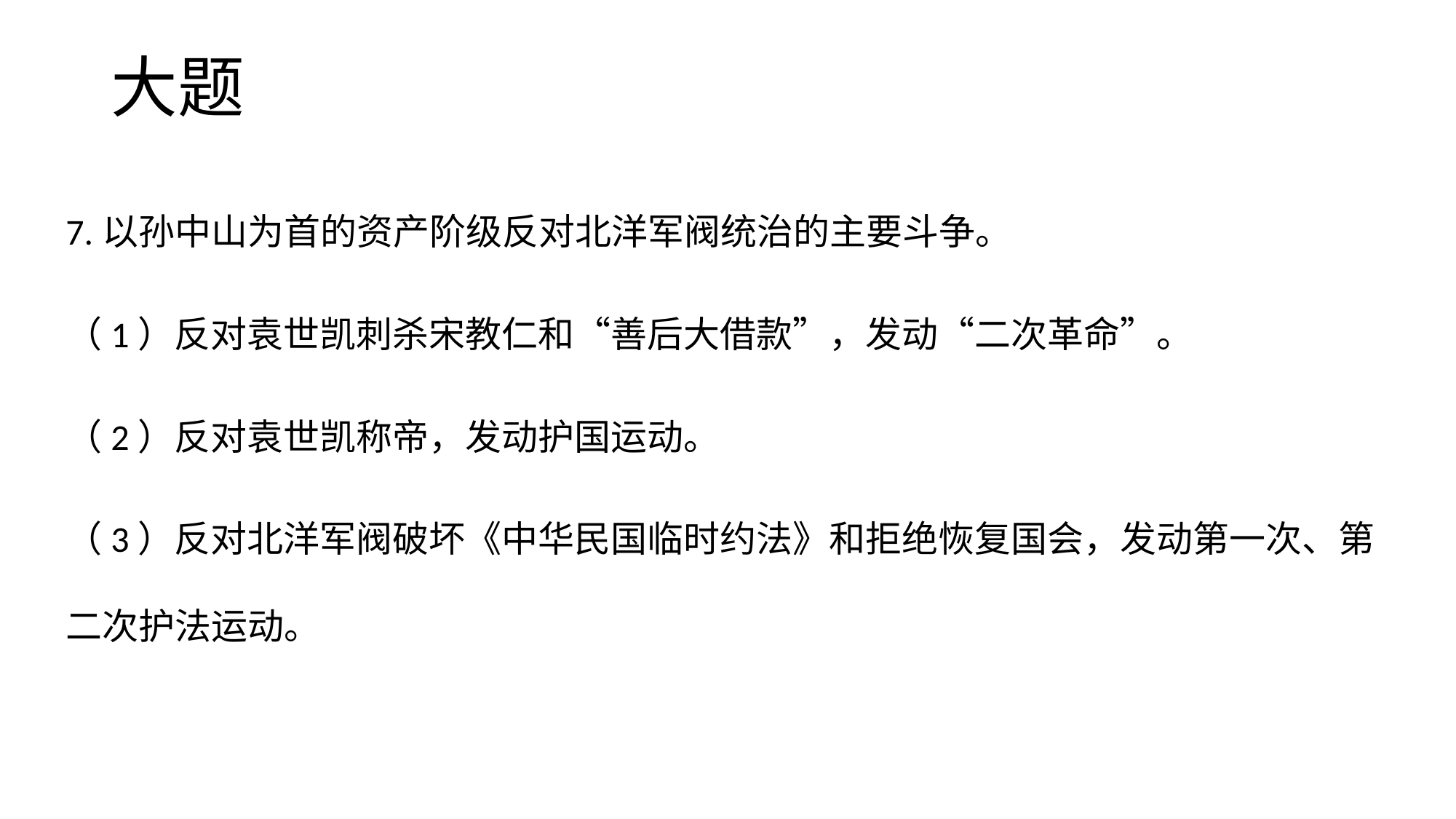

# 大题
7.以孙中山为首的资产阶级反对北洋军阀统治的主要斗争。
（1）反对袁世凯刺杀宋教仁和“善后大借款”，发动“二次革命”。
（2）反对袁世凯称帝，发动护国运动。
（3）反对北洋军阀破坏《中华民国临时约法》和拒绝恢复国会，发动第一次、第二次护法运动。